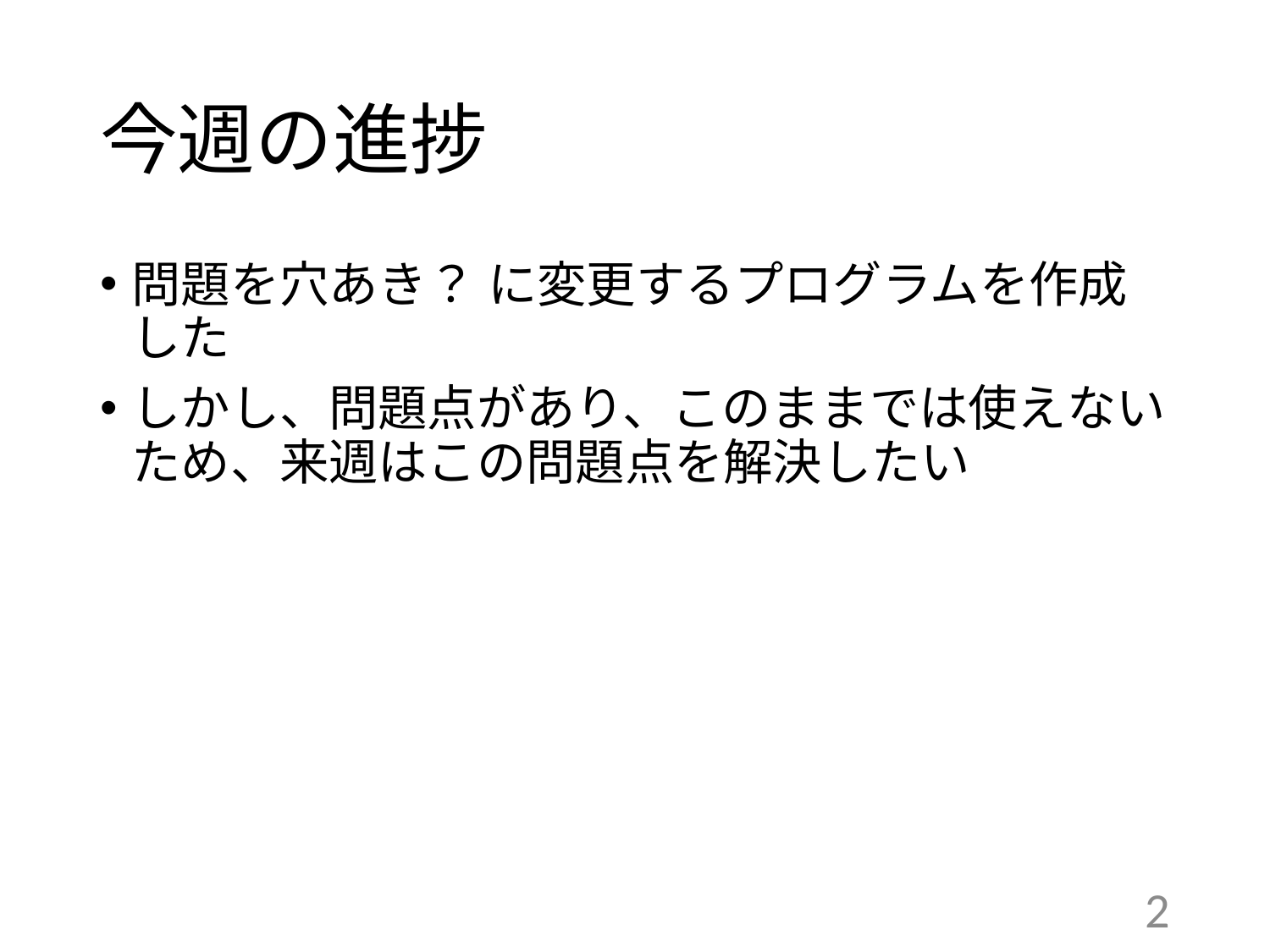

# 今週の進捗
問題を穴あき？ に変更するプログラムを作成した
しかし、問題点があり、このままでは使えないため、来週はこの問題点を解決したい

2